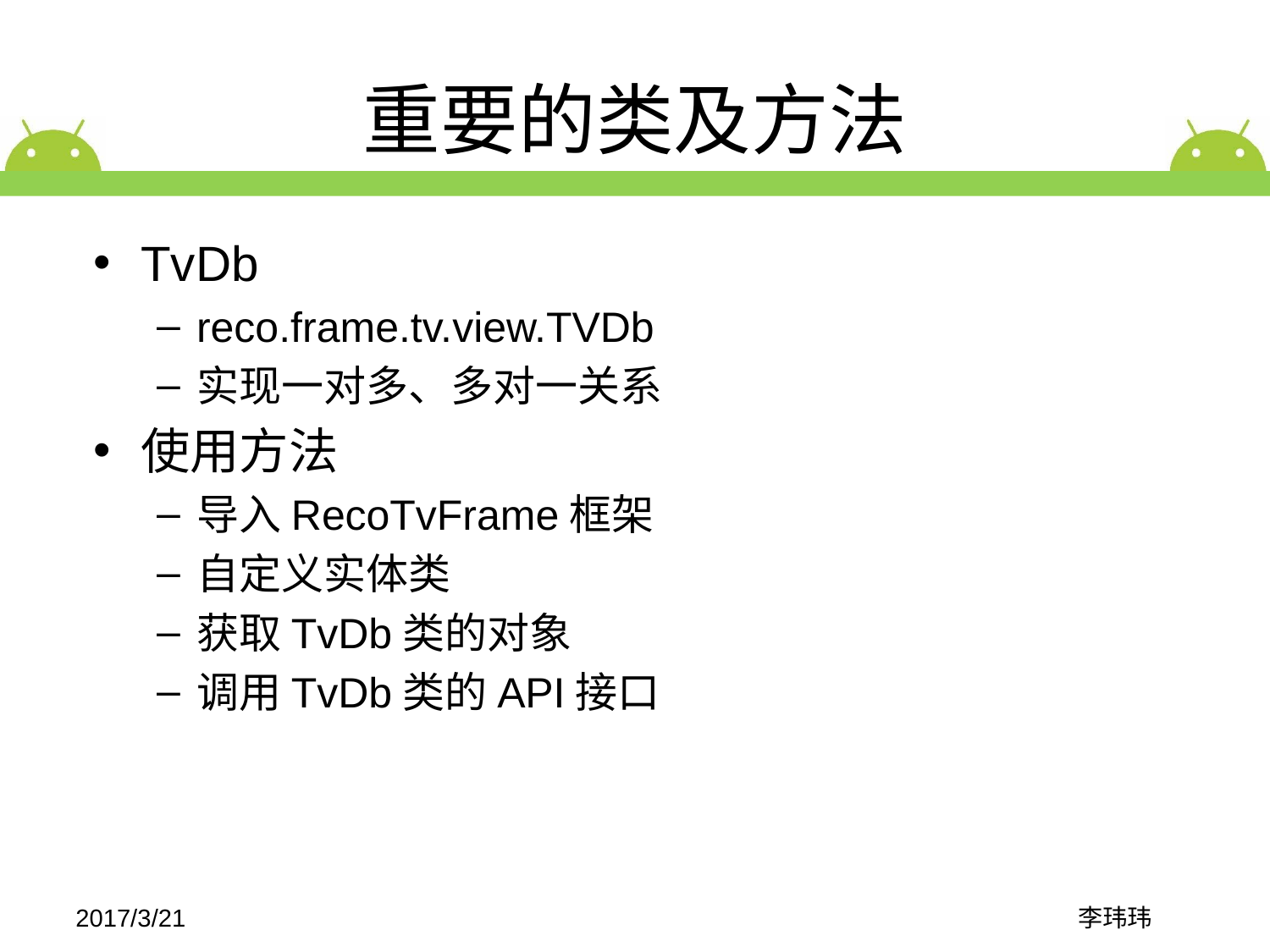

# 重要的类及方法
TvDb
reco.frame.tv.view.TVDb
实现一对多、多对一关系
使用方法
导入RecoTvFrame框架
自定义实体类
获取TvDb类的对象
调用TvDb类的API接口